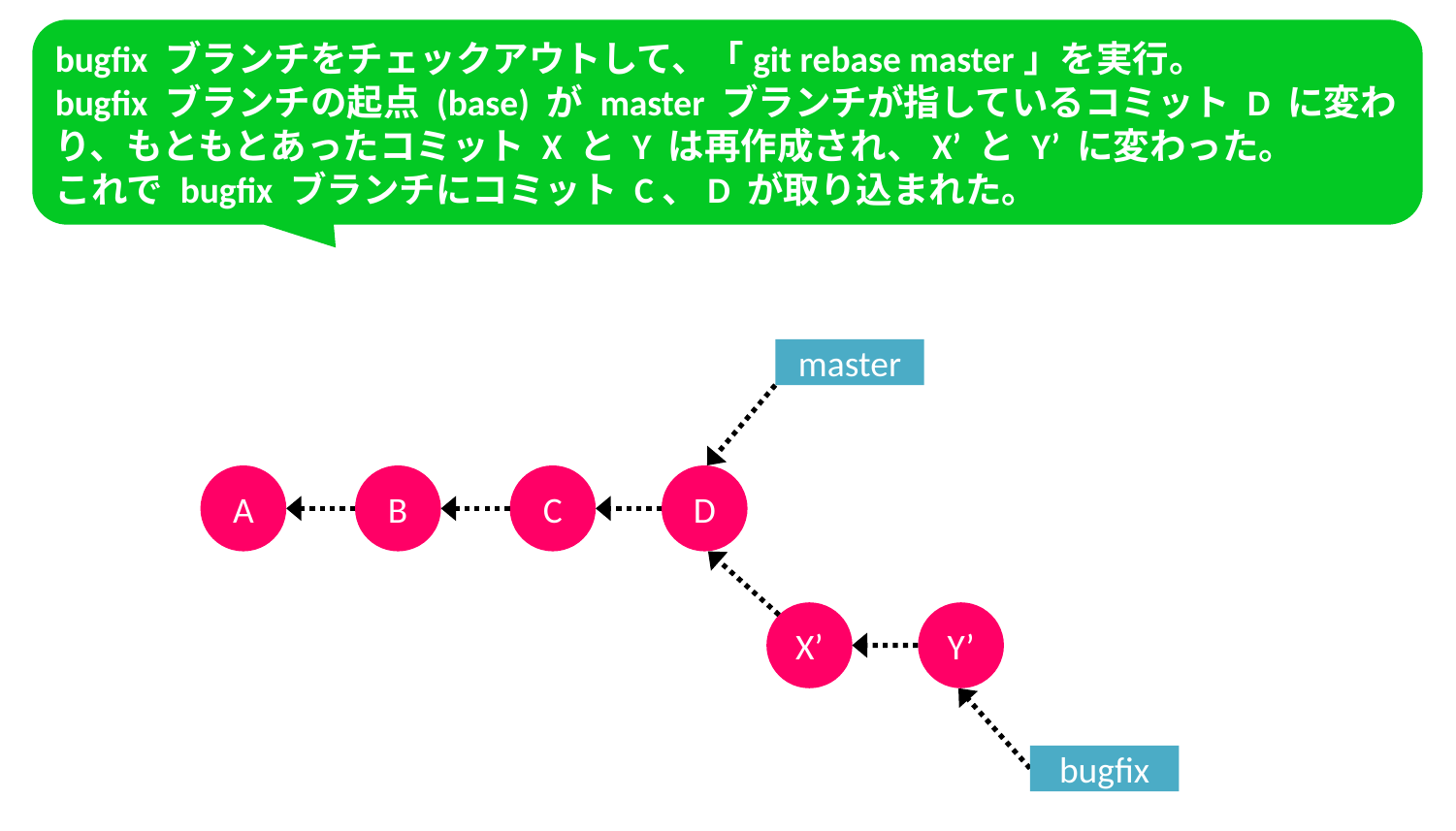

bugfix ブランチをチェックアウトして、「git rebase master」を実行。
bugfix ブランチの起点 (base) が master ブランチが指しているコミット D に変わり、もともとあったコミット X と Y は再作成され、X’ と Y’ に変わった。
これで bugfix ブランチにコミット C、D が取り込まれた。

master
A
B
C
D
X’
Y’
bugfix